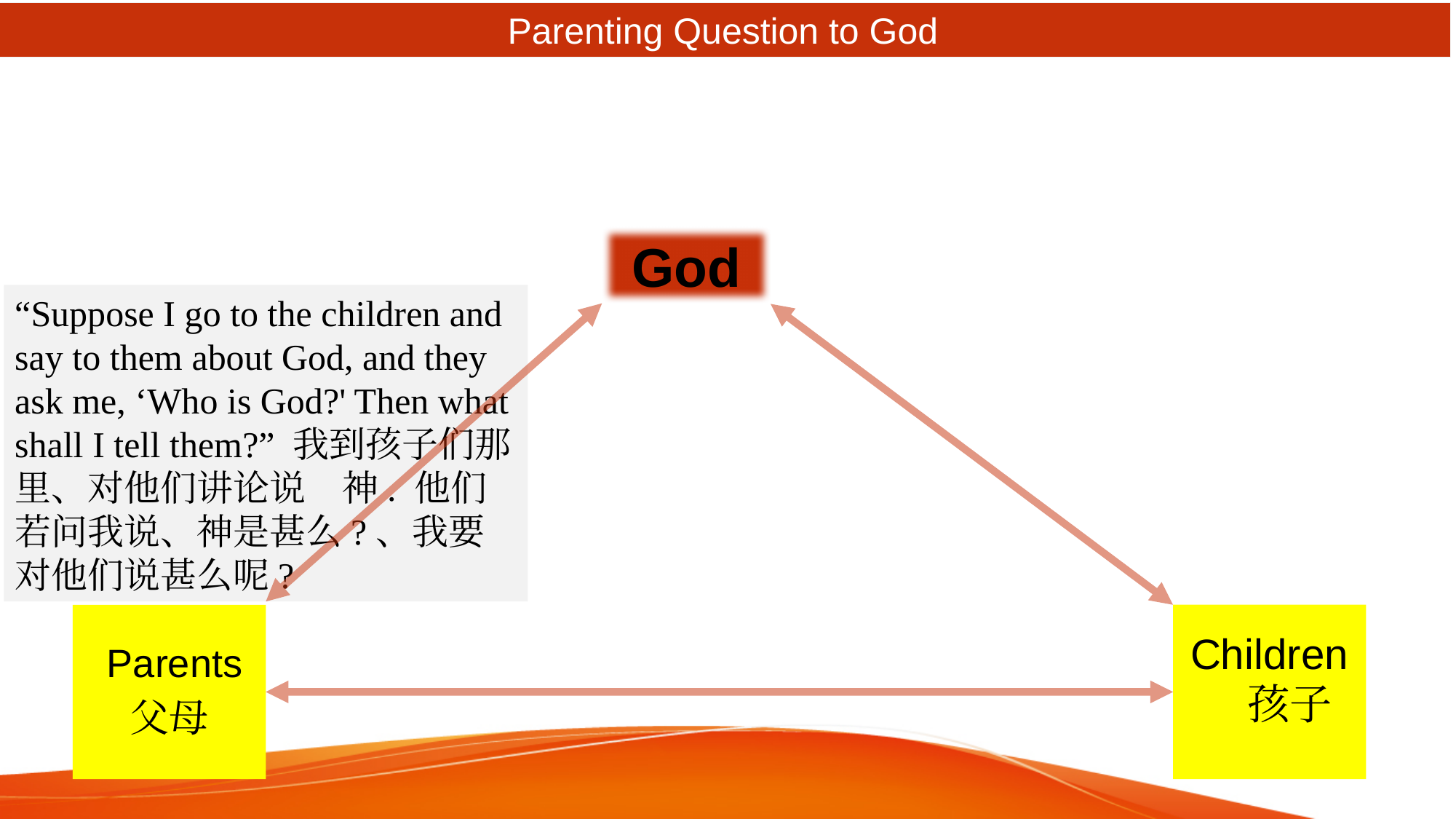

Parenting Question to God
God
“Suppose I go to the children and say to them about God, and they ask me, ‘Who is God?' Then what shall I tell them?” 我到孩子们那里、对他们讲论说　神. 他们若问我说、神是甚么?、我要对他们说甚么呢?
 Parents
父母
Children
孩子